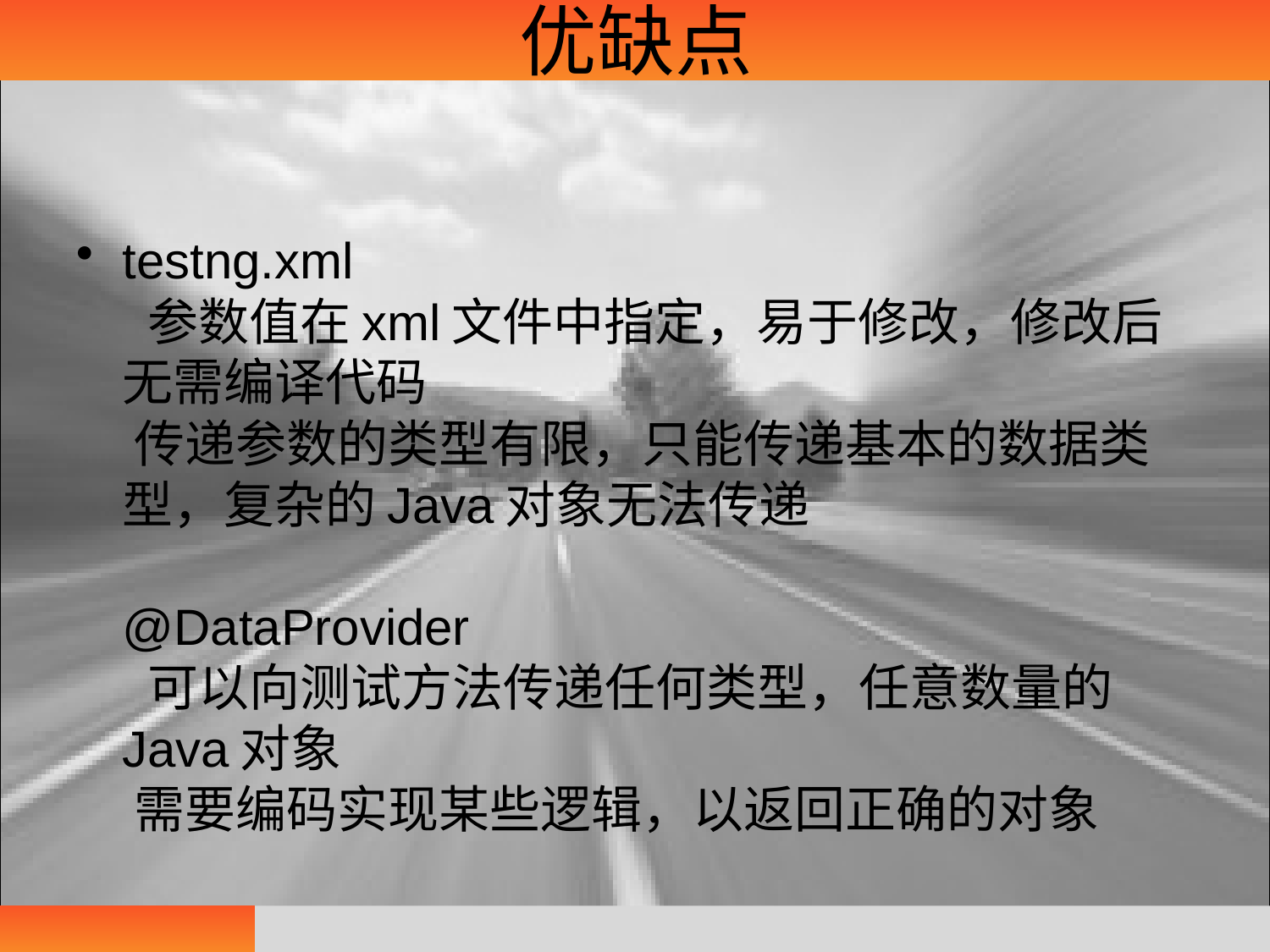

# 优缺点
testng.xml
 参数值在xml文件中指定，易于修改，修改后无需编译代码
 传递参数的类型有限，只能传递基本的数据类型，复杂的Java对象无法传递
 
@DataProvider
 可以向测试方法传递任何类型，任意数量的Java对象
 需要编码实现某些逻辑，以返回正确的对象